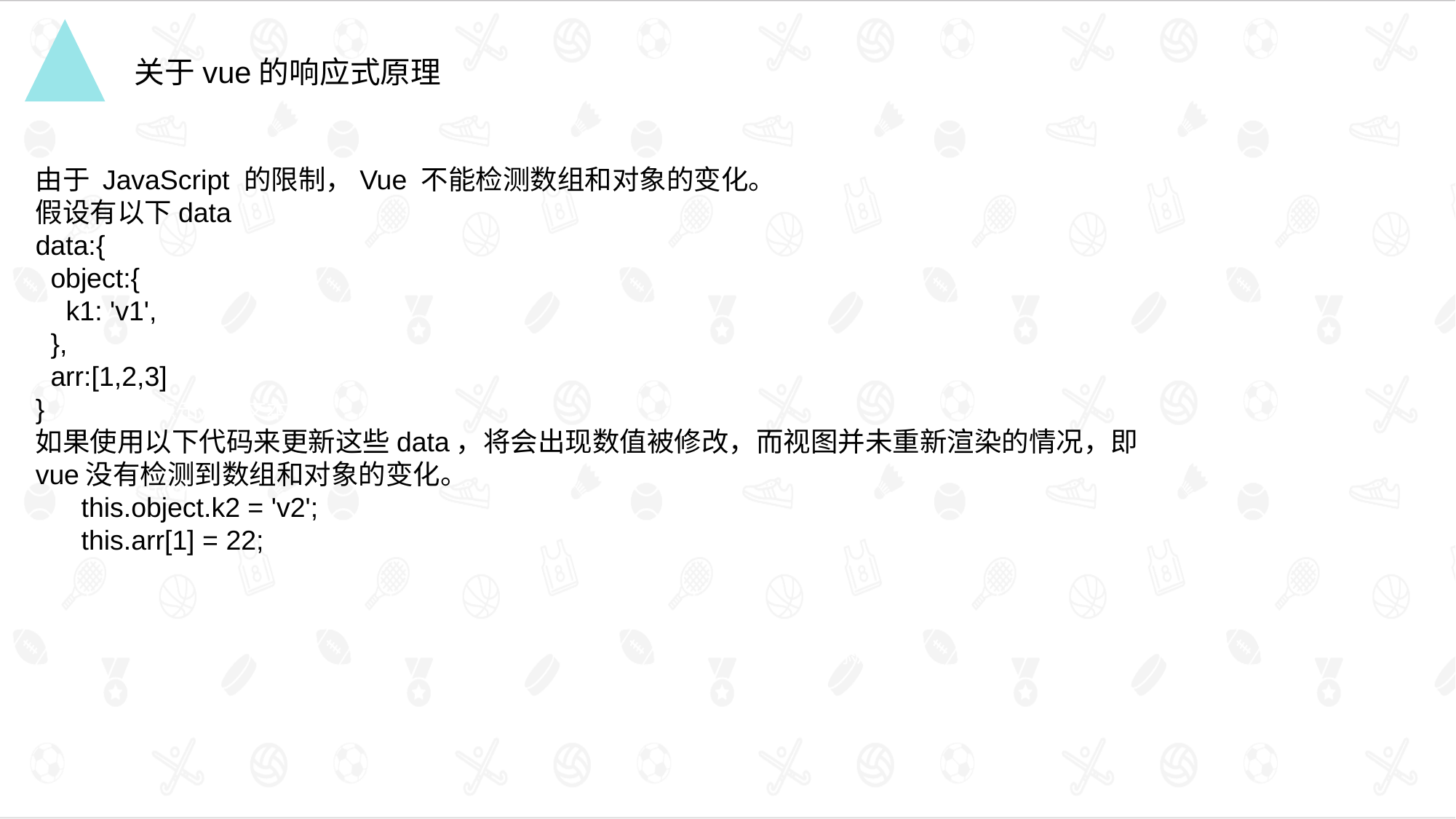

关于vue的响应式原理
由于 JavaScript 的限制，Vue 不能检测数组和对象的变化。
假设有以下data
data:{
  object:{
    k1: 'v1',
  },
  arr:[1,2,3]
}
如果使用以下代码来更新这些data，将会出现数值被修改，而视图并未重新渲染的情况，即vue没有检测到数组和对象的变化。
      this.object.k2 = 'v2';
      this.arr[1] = 22;

点击添加文本
点击添加文本
点击添加文本
点击添加文本